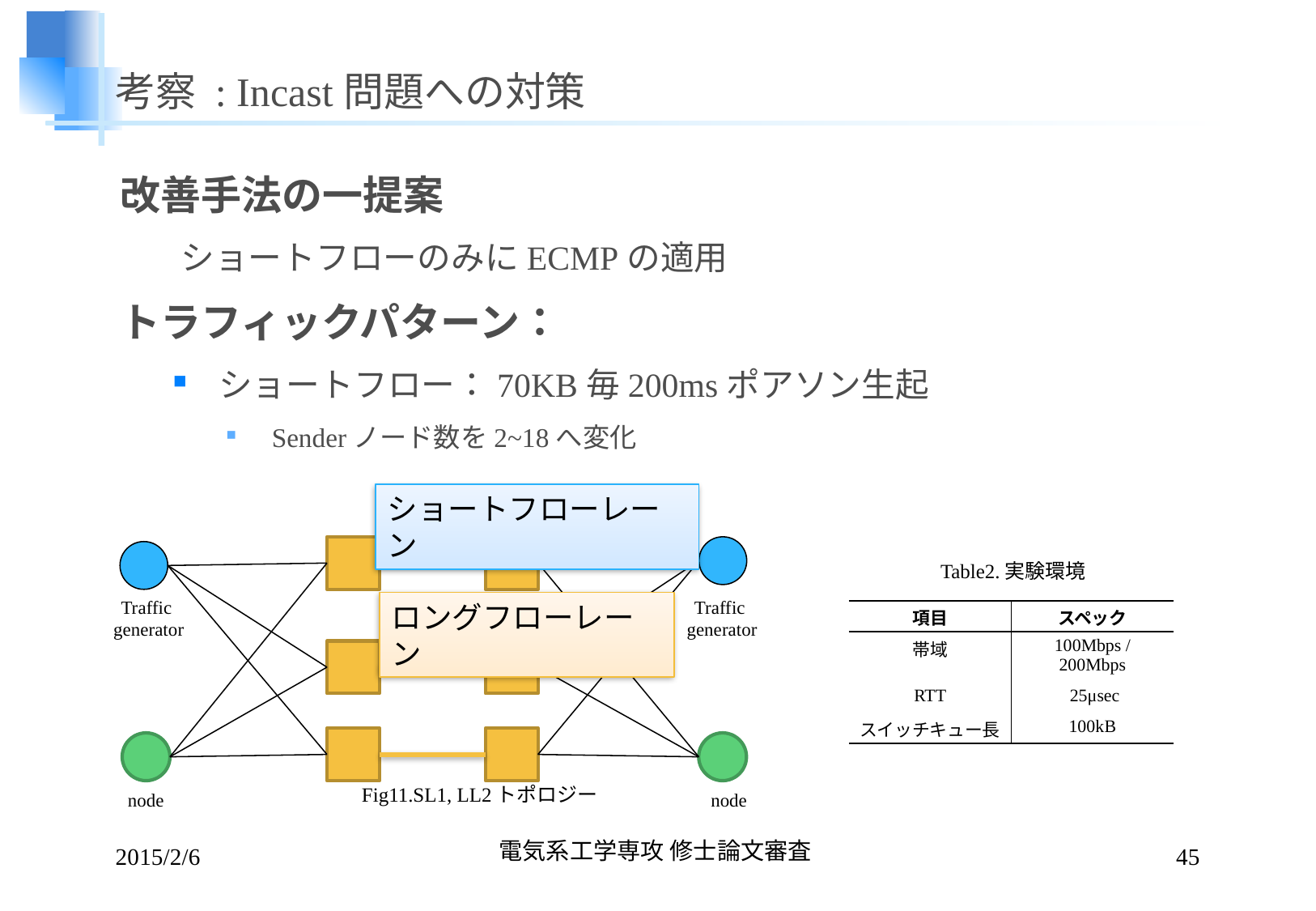

# 考察 : Incast問題への対策
改善手法の一提案
ショートフローのみにECMPの適用
トラフィックパターン：
ショートフロー：70KB毎200msポアソン生起
Senderノード数を2~18へ変化

ショートフローレーン

Table2.実験環境
Traffic
generator
Traffic
generator
ロングフローレーン
| 項目 | スペック |
| --- | --- |
| 帯域 | 100Mbps / 200Mbps |
| RTT | 25μsec |
| スイッチキュー長 | 100kB |

Fig11.SL1, LL2トポロジー
node
node
2015/2/6
電気系工学専攻 修士論文審査
45